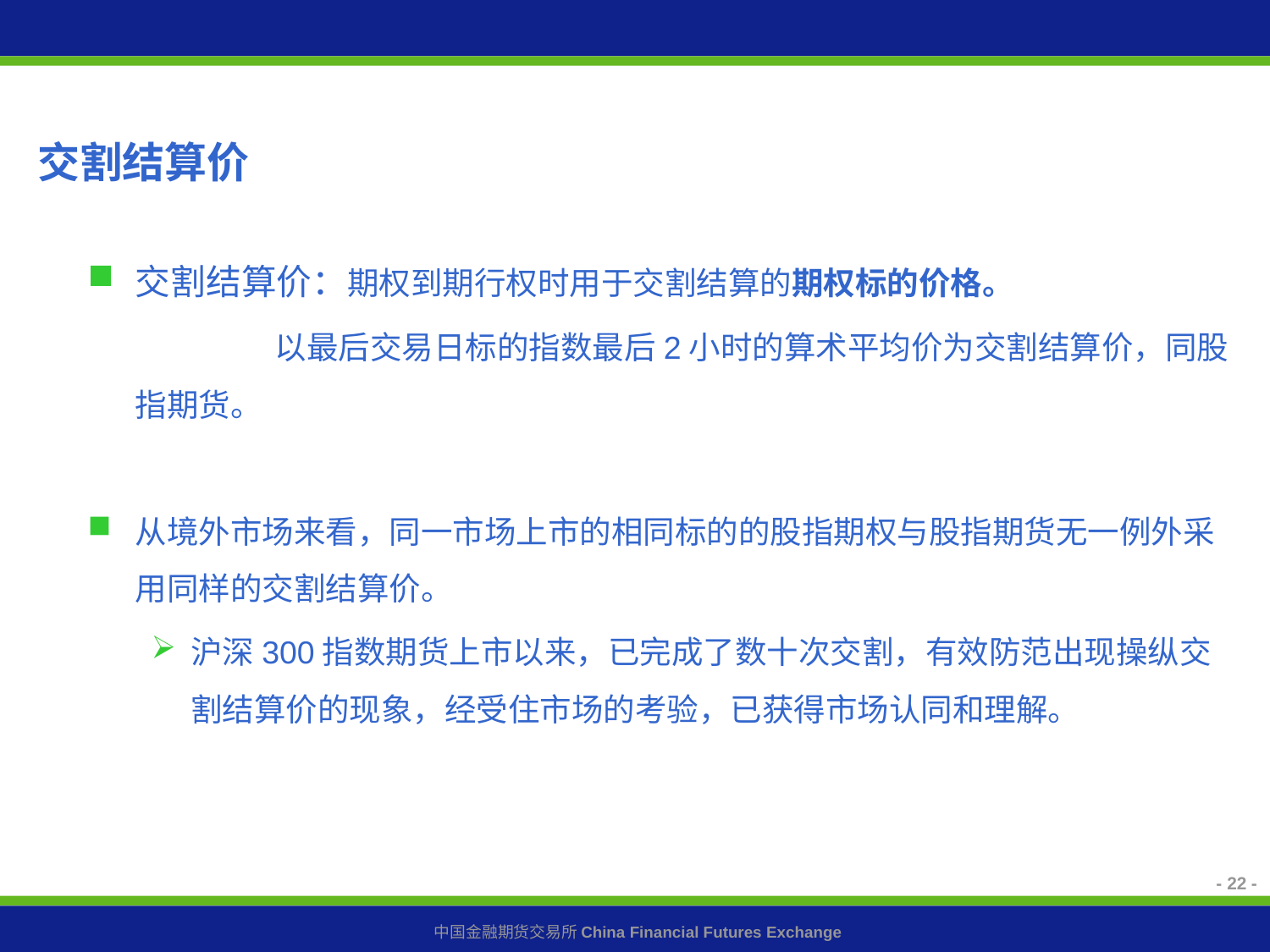

# 交割结算价
交割结算价：期权到期行权时用于交割结算的期权标的价格。
                         以最后交易日标的指数最后2小时的算术平均价为交割结算价，同股指期货。

从境外市场来看，同一市场上市的相同标的的股指期权与股指期货无一例外采用同样的交割结算价。
沪深300指数期货上市以来，已完成了数十次交割，有效防范出现操纵交割结算价的现象，经受住市场的考验，已获得市场认同和理解。
- 22 -